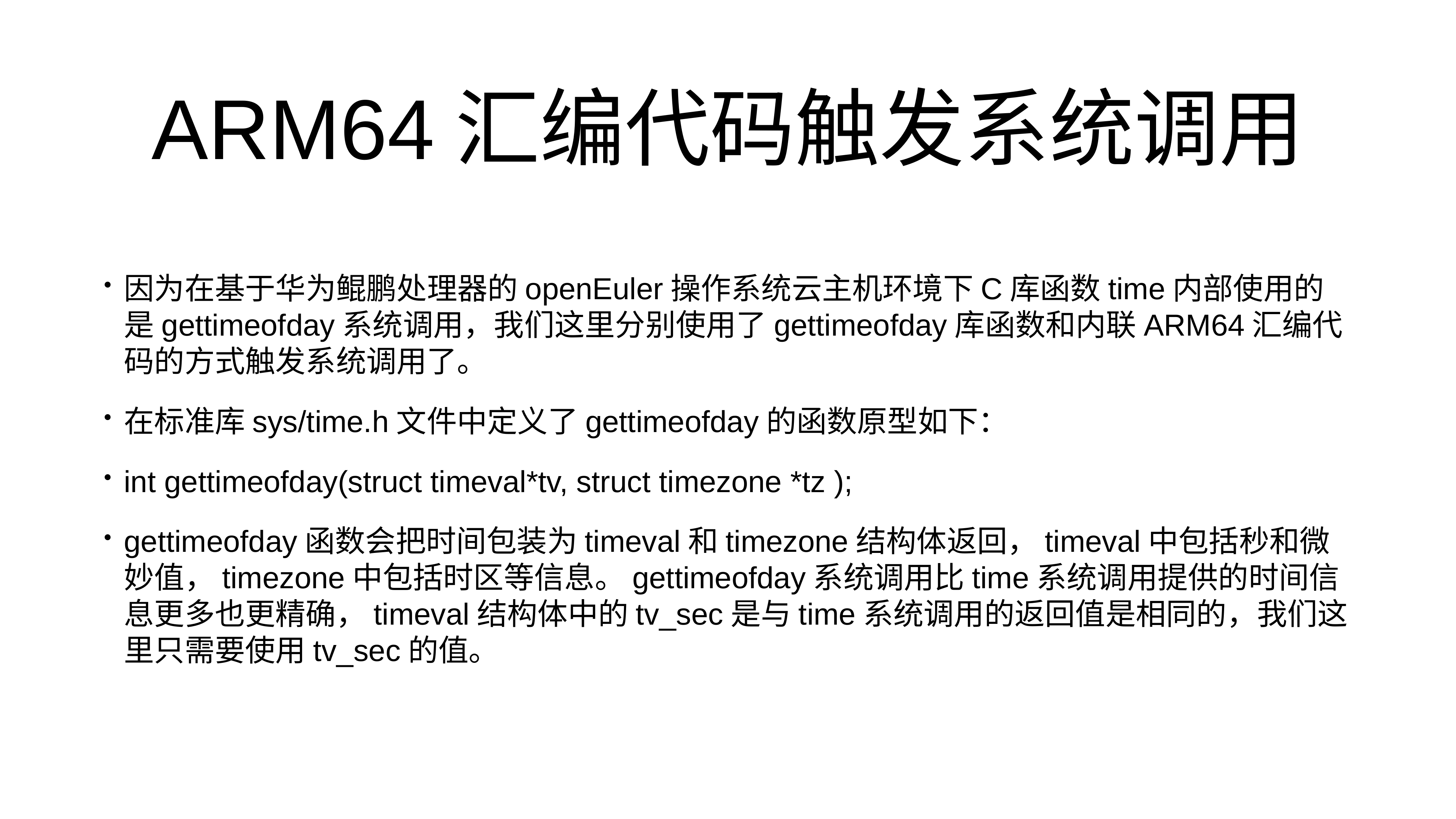

# ARM64汇编代码触发系统调用
因为在基于华为鲲鹏处理器的openEuler操作系统云主机环境下C库函数time内部使用的是gettimeofday系统调用，我们这里分别使用了gettimeofday库函数和内联ARM64汇编代码的方式触发系统调用了。
在标准库sys/time.h文件中定义了gettimeofday的函数原型如下：
int gettimeofday(struct timeval*tv, struct timezone *tz );
gettimeofday函数会把时间包装为timeval和timezone结构体返回，timeval中包括秒和微妙值，timezone中包括时区等信息。gettimeofday系统调用比time系统调用提供的时间信息更多也更精确，timeval结构体中的tv_sec是与time系统调用的返回值是相同的，我们这里只需要使用tv_sec的值。